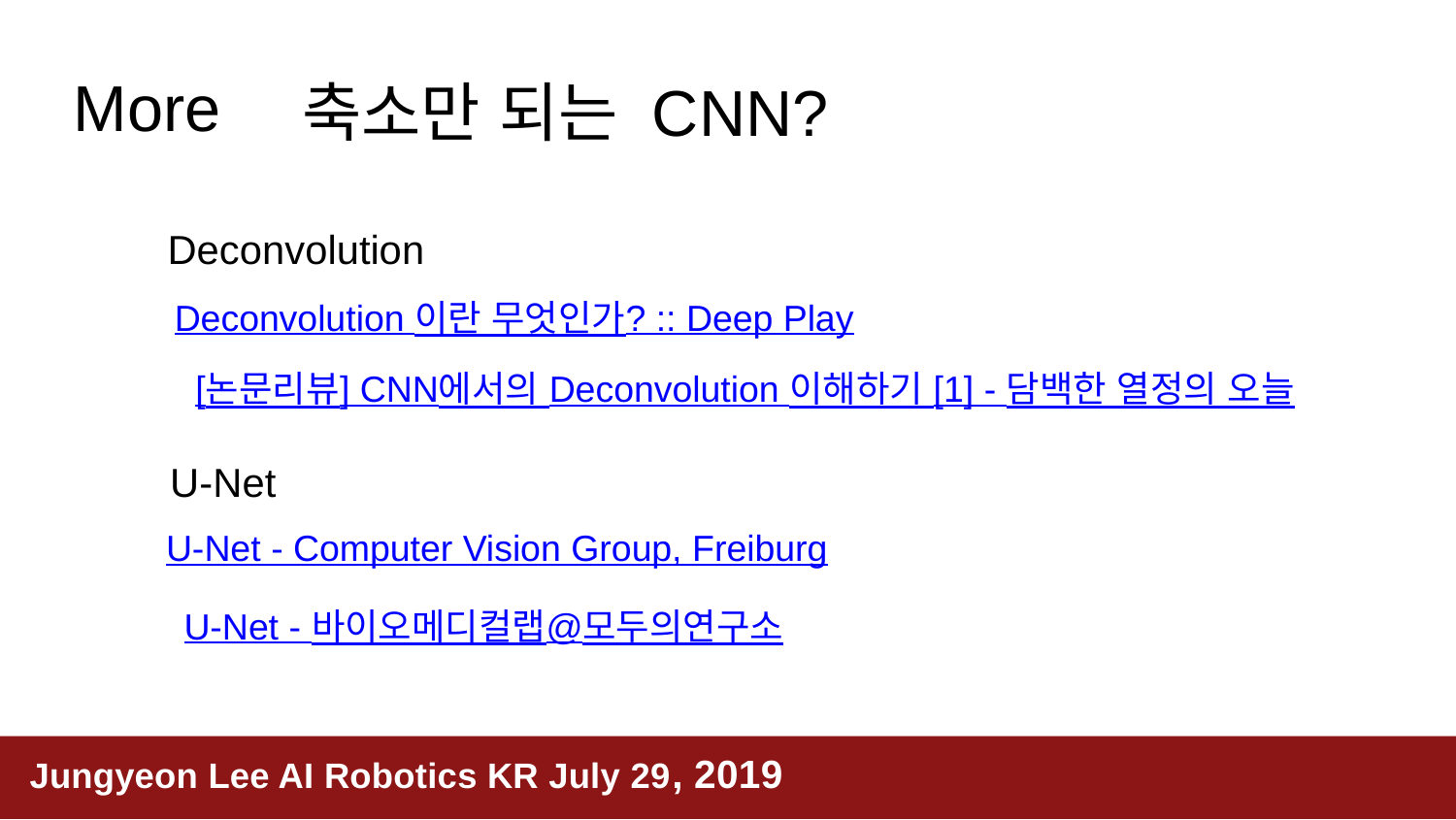

More
축소만 되는 CNN?
Deconvolution
Deconvolution 이란 무엇인가? :: Deep Play
[논문리뷰] CNN에서의 Deconvolution 이해하기 [1] - 담백한 열정의 오늘
U-Net
U-Net - Computer Vision Group, Freiburg
U-Net - 바이오메디컬랩@모두의연구소

Jungyeon Lee AI Robotics KR July 29, 2019